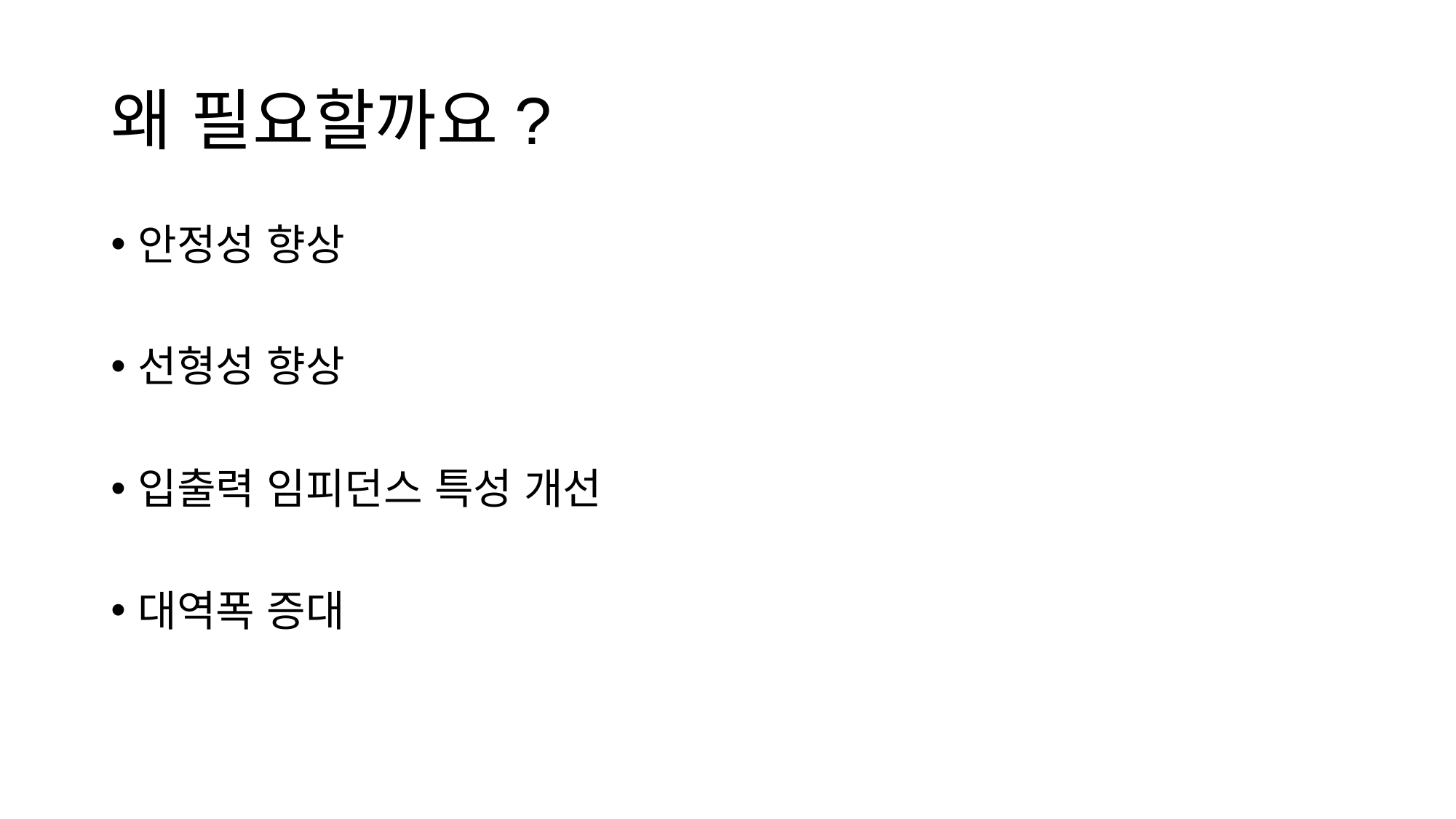

# 왜 필요할까요?
안정성 향상

선형성 향상

입출력 임피던스 특성 개선

대역폭 증대